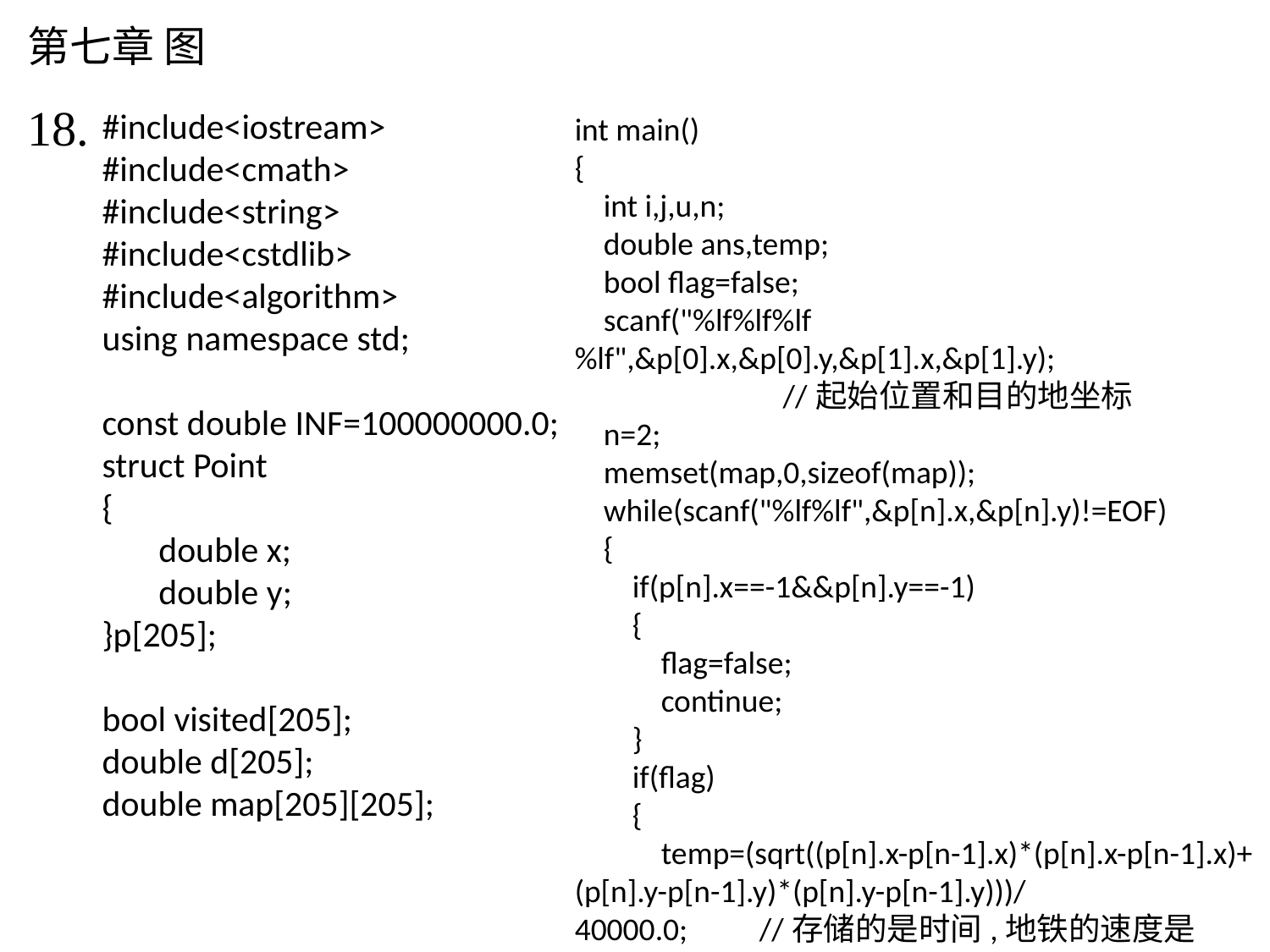

# 第七章 图

int main()
{
    int i,j,u,n;
    double ans,temp;
    bool flag=false;
    scanf("%lf%lf%lf%lf",&p[0].x,&p[0].y,&p[1].x,&p[1].y);                                                          //起始位置和目的地坐标
    n=2;
    memset(map,0,sizeof(map));
    while(scanf("%lf%lf",&p[n].x,&p[n].y)!=EOF)
    {
        if(p[n].x==-1&&p[n].y==-1)
        {
            flag=false;
            continue;
        }
        if(flag)
        {
            temp=(sqrt((p[n].x-p[n-1].x)*(p[n].x-p[n-1].x)+(p[n].y-p[n-1].y)*(p[n].y-p[n-1].y)))/40000.0;          //存储的是时间,地铁的速度是40km/h
18.
#include<iostream>
#include<cmath>
#include<string>
#include<cstdlib>
#include<algorithm>
using namespace std;

const double INF=100000000.0;
struct Point
{
       double x;
       double y;
}p[205];

bool visited[205];
double d[205];
double map[205][205];